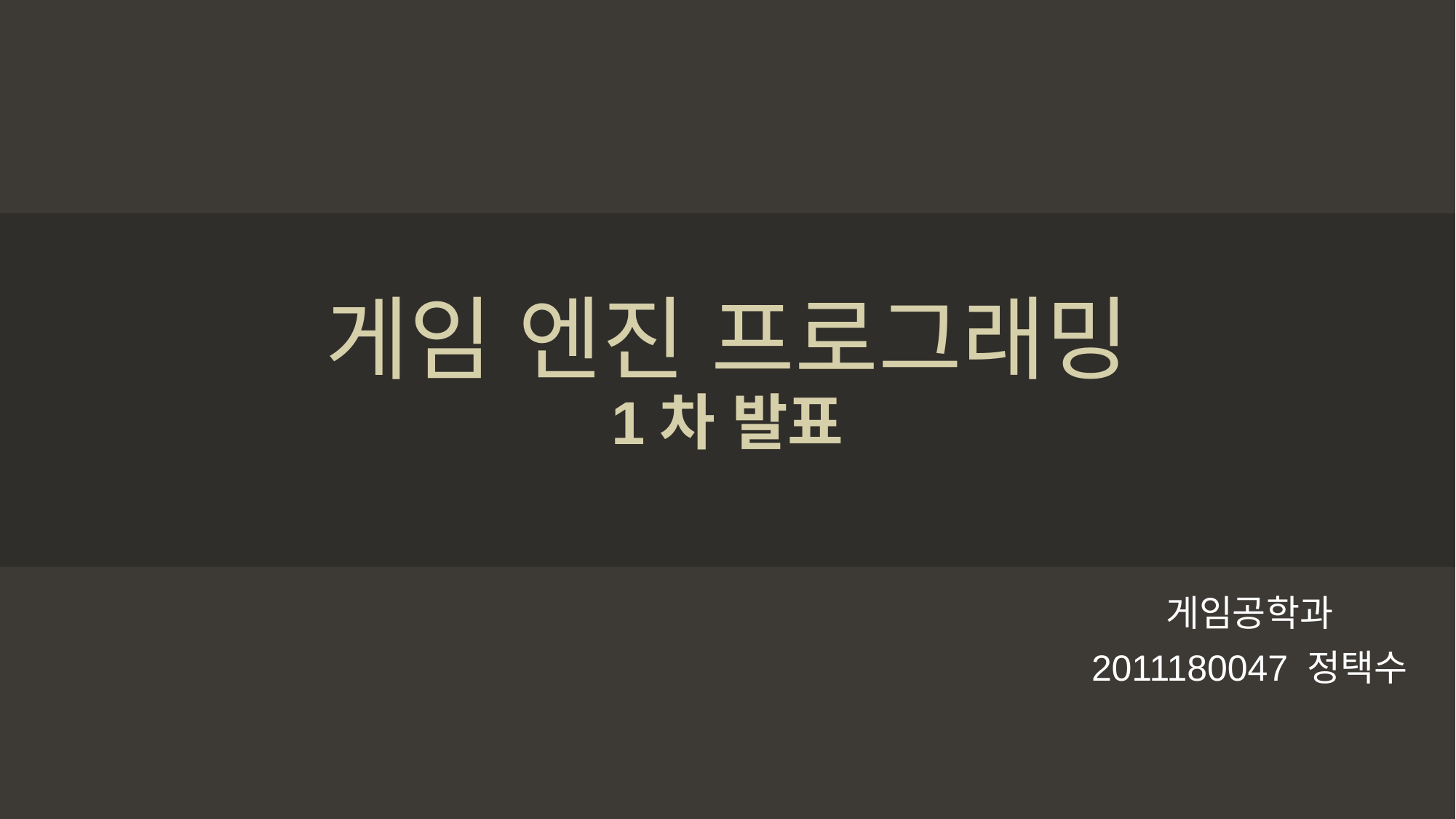

# 게임 엔진 프로그래밍 1차 발표
게임공학과
2011180047 정택수